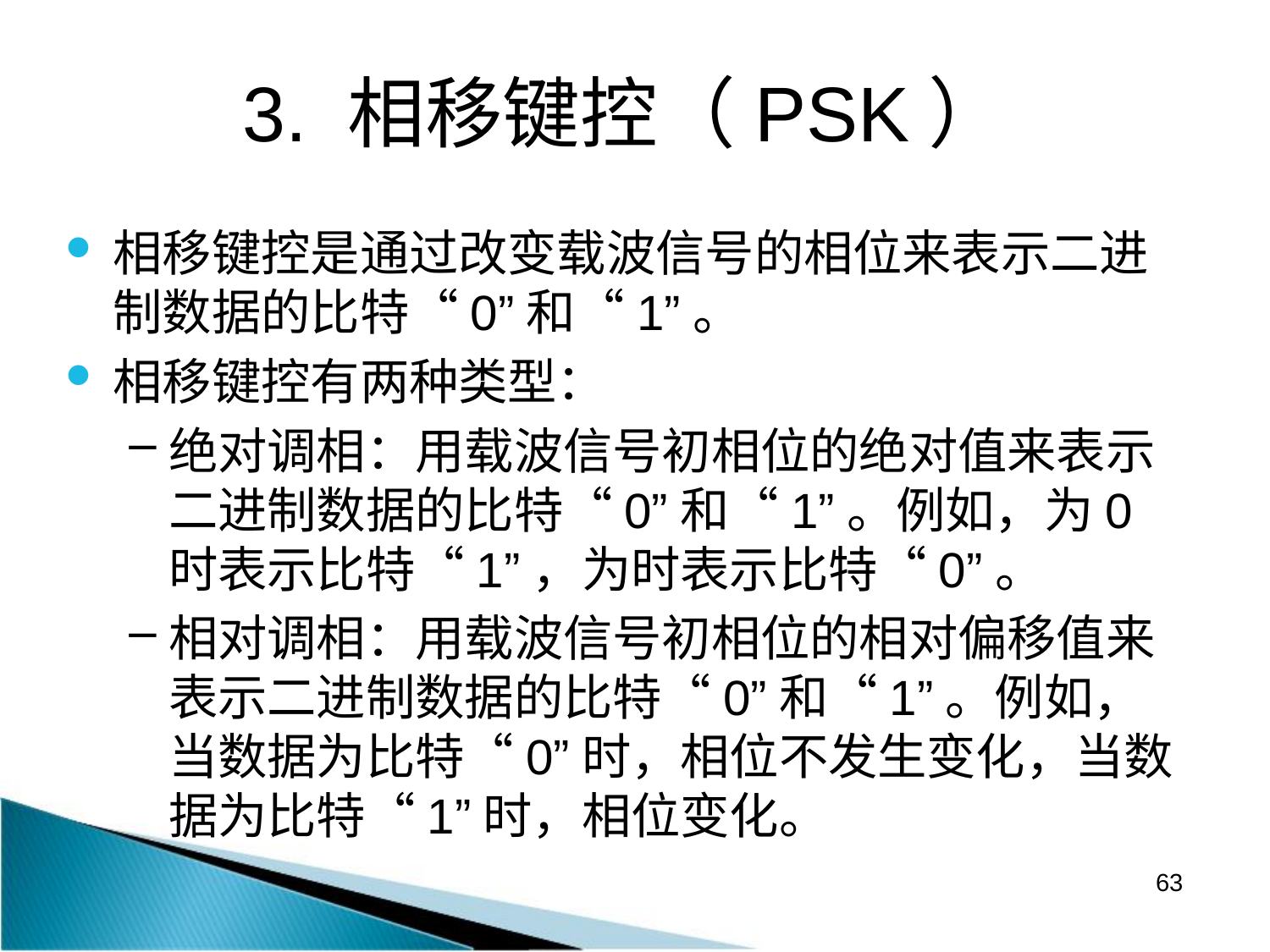

# 3. 相移键控（PSK）
相移键控是通过改变载波信号的相位来表示二进制数据的比特“0”和“1”。
相移键控有两种类型：
绝对调相：用载波信号初相位的绝对值来表示二进制数据的比特“0”和“1”。例如，为0时表示比特“1”，为时表示比特“0”。
相对调相：用载波信号初相位的相对偏移值来表示二进制数据的比特“0”和“1”。例如，当数据为比特“0”时，相位不发生变化，当数据为比特“1”时，相位变化。
63